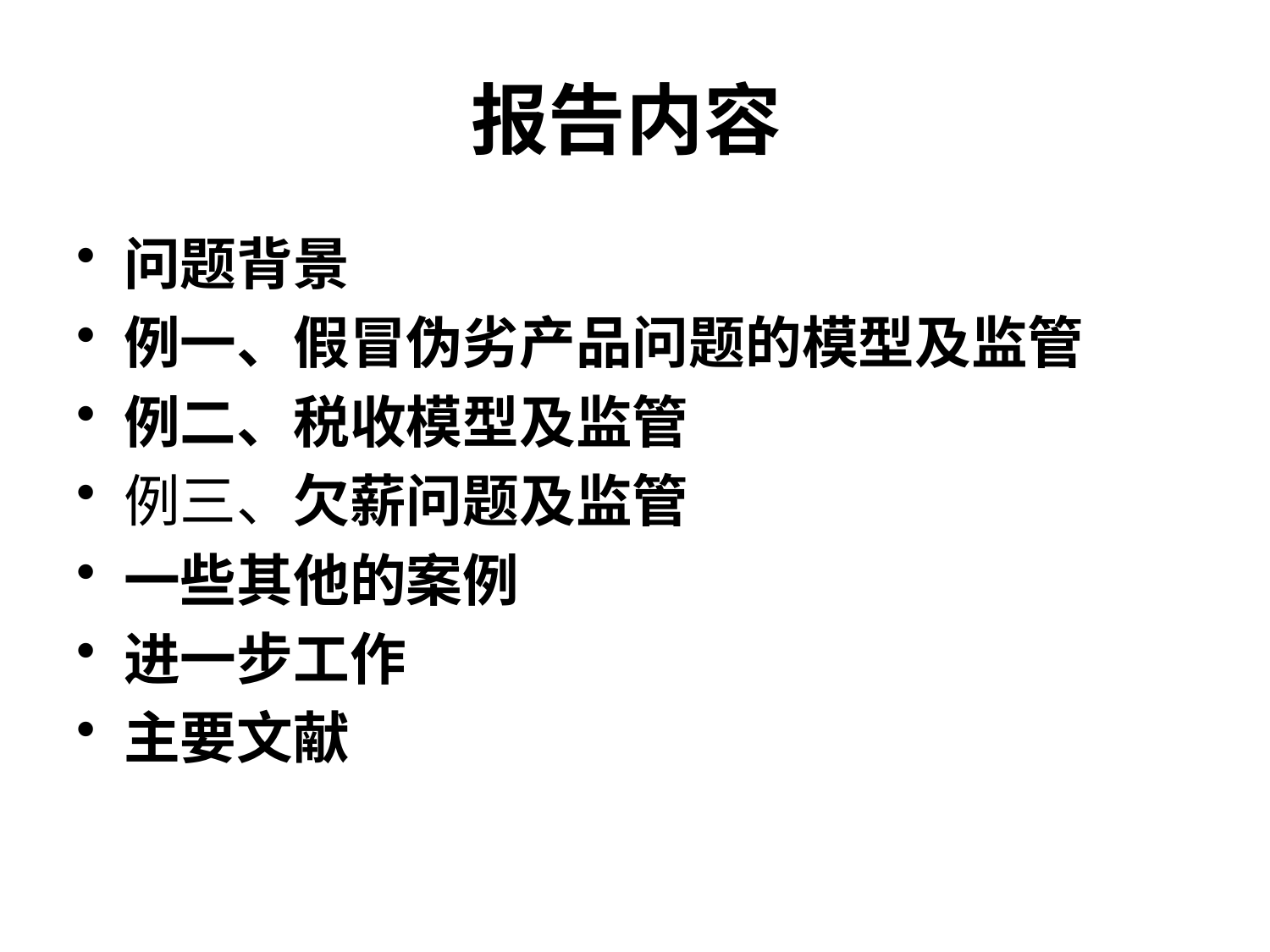

# 报告内容
问题背景
例一、假冒伪劣产品问题的模型及监管
例二、税收模型及监管
例三、欠薪问题及监管
一些其他的案例
进一步工作
主要文献